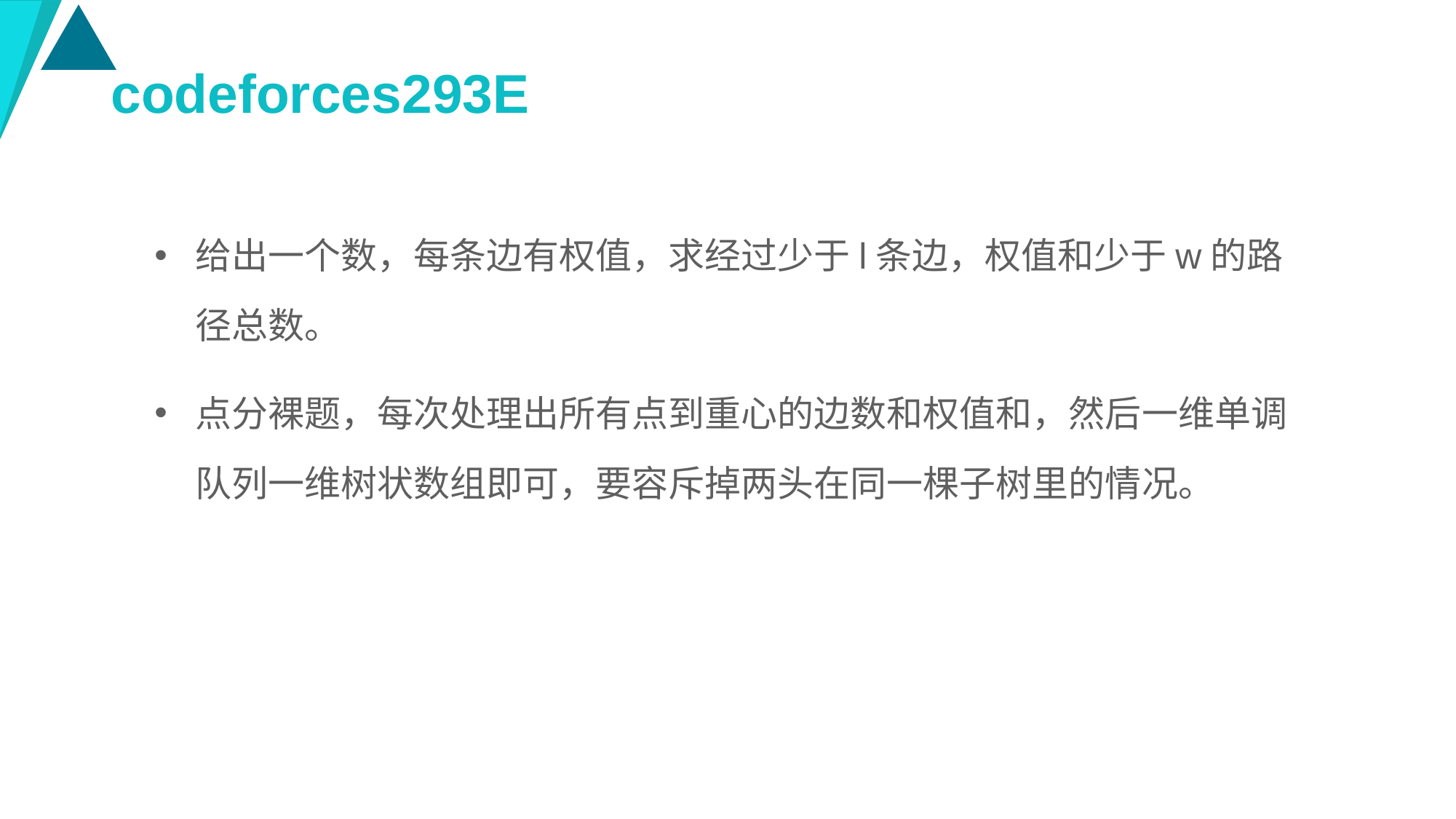

# codeforces293E
给出一个数，每条边有权值，求经过少于l条边，权值和少于w的路径总数。
点分裸题，每次处理出所有点到重心的边数和权值和，然后一维单调队列一维树状数组即可，要容斥掉两头在同一棵子树里的情况。